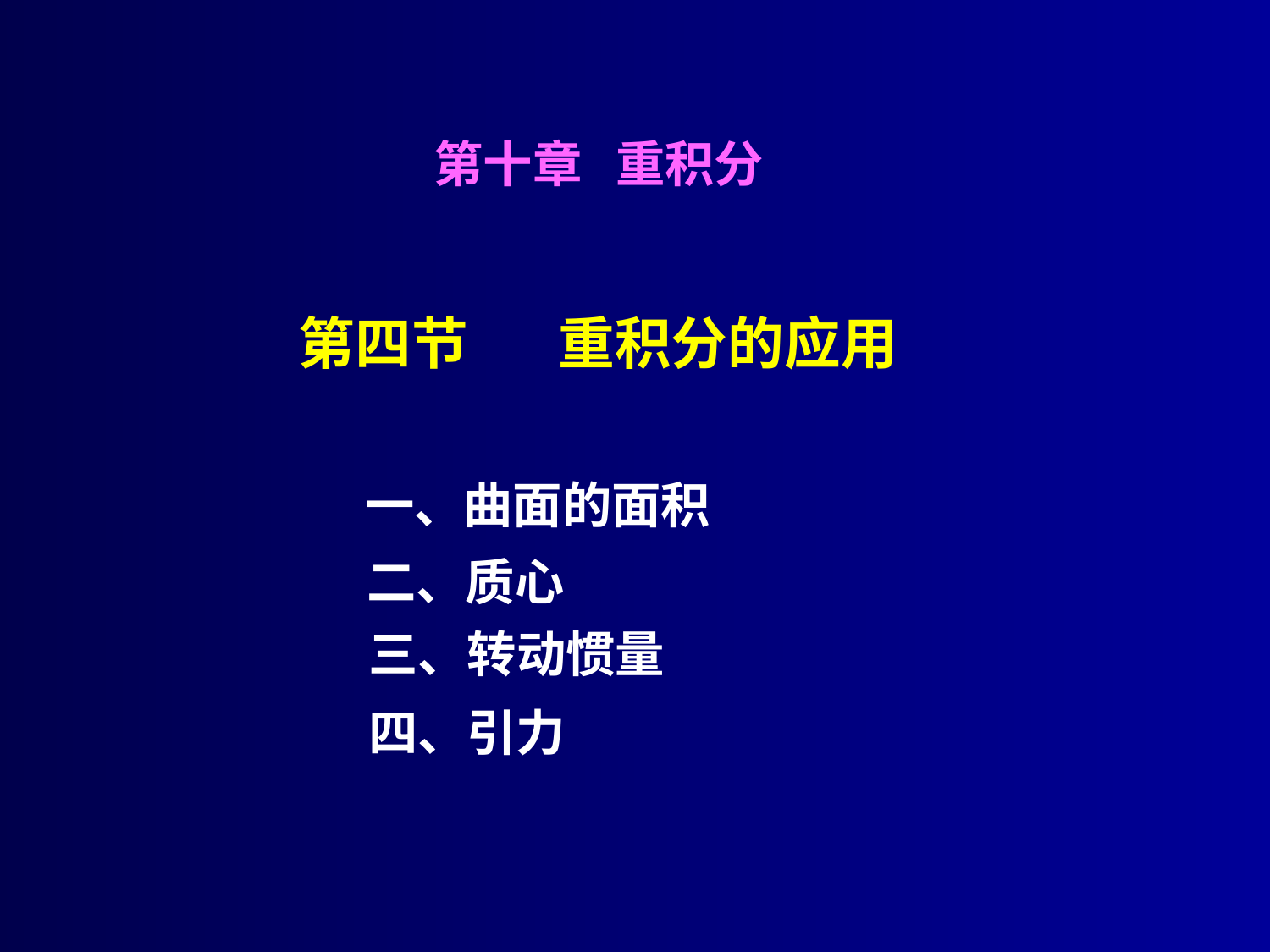

第十章   重积分
第四节       重积分的应用
一、曲面的面积
二、质心
三、转动惯量
四、引力